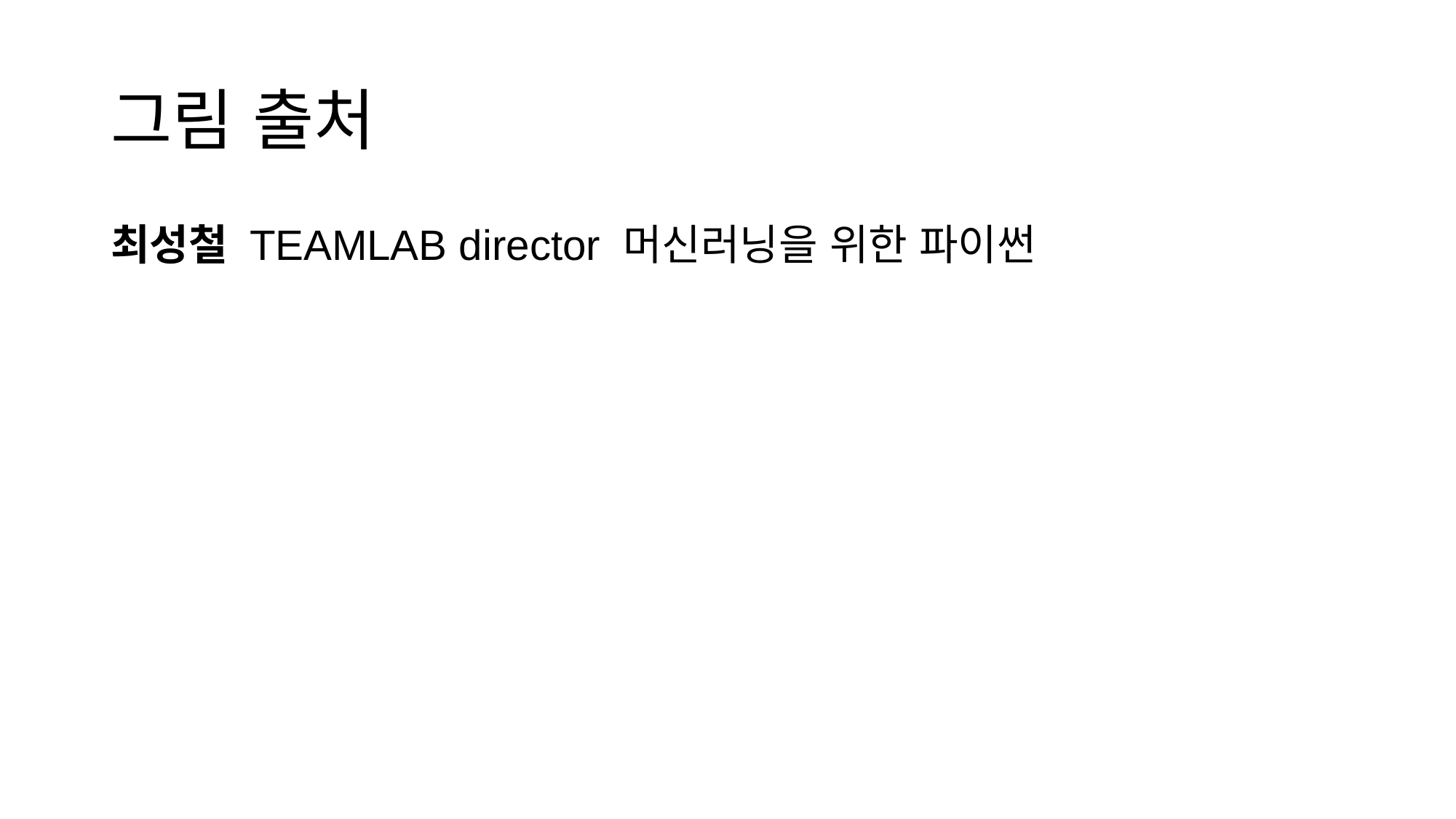

# 그림 출처
최성철 TEAMLAB director 머신러닝을 위한 파이썬